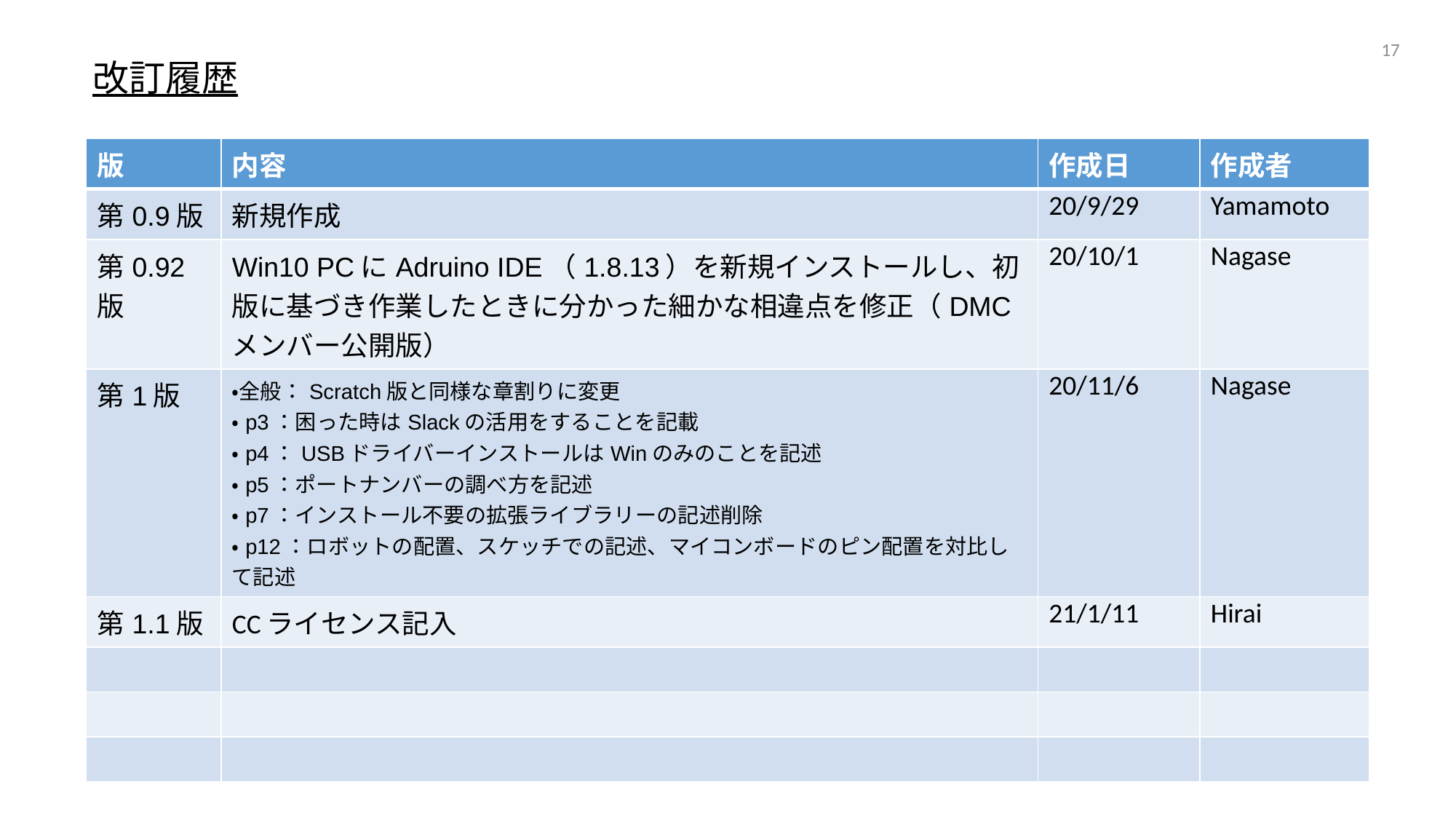

17
改訂履歴
| 版 | 内容 | 作成日 | 作成者 |
| --- | --- | --- | --- |
| 第0.9版 | 新規作成 | 20/9/29 | Yamamoto |
| 第0.92版 | Win10 PCにAdruino IDE（1.8.13）を新規インストールし、初版に基づき作業したときに分かった細かな相違点を修正（DMCメンバー公開版） | 20/10/1 | Nagase |
| 第1版 | ・全般：Scratch版と同様な章割りに変更 ・p3：困った時はSlackの活用をすることを記載 ・p4：USBドライバーインストールはWinのみのことを記述 ・p5：ポートナンバーの調べ方を記述 ・p7：インストール不要の拡張ライブラリーの記述削除 ・p12：ロボットの配置、スケッチでの記述、マイコンボードのピン配置を対比して記述 | 20/11/6 | Nagase |
| 第1.1版 | CCライセンス記入 | 21/1/11 | Hirai |
|  |  |  |  |
|  |  |  |  |
|  |  |  |  |